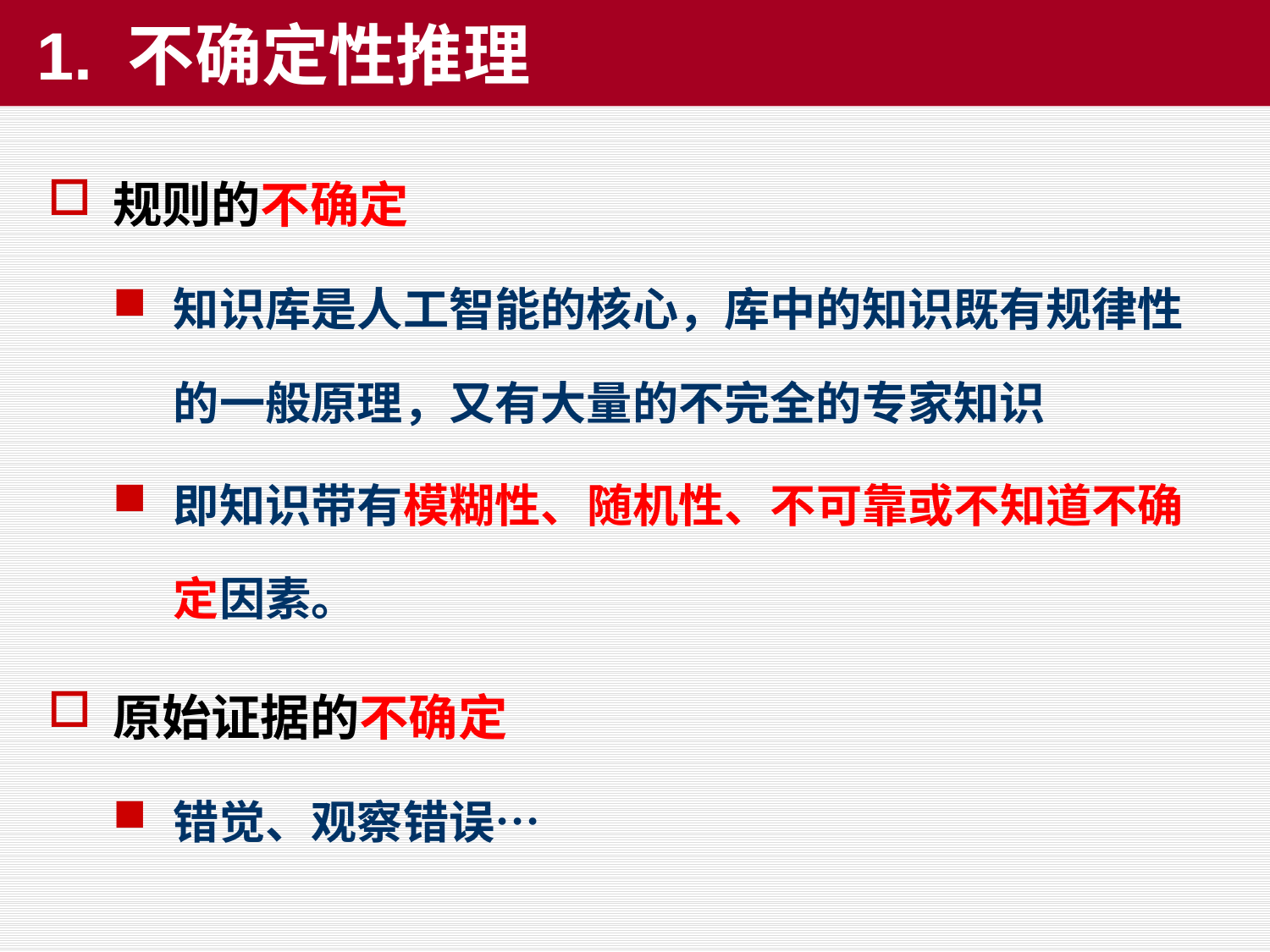

# 1. 不确定性推理
规则的不确定
知识库是人工智能的核心，库中的知识既有规律性的一般原理，又有大量的不完全的专家知识
即知识带有模糊性、随机性、不可靠或不知道不确定因素。
原始证据的不确定
错觉、观察错误…